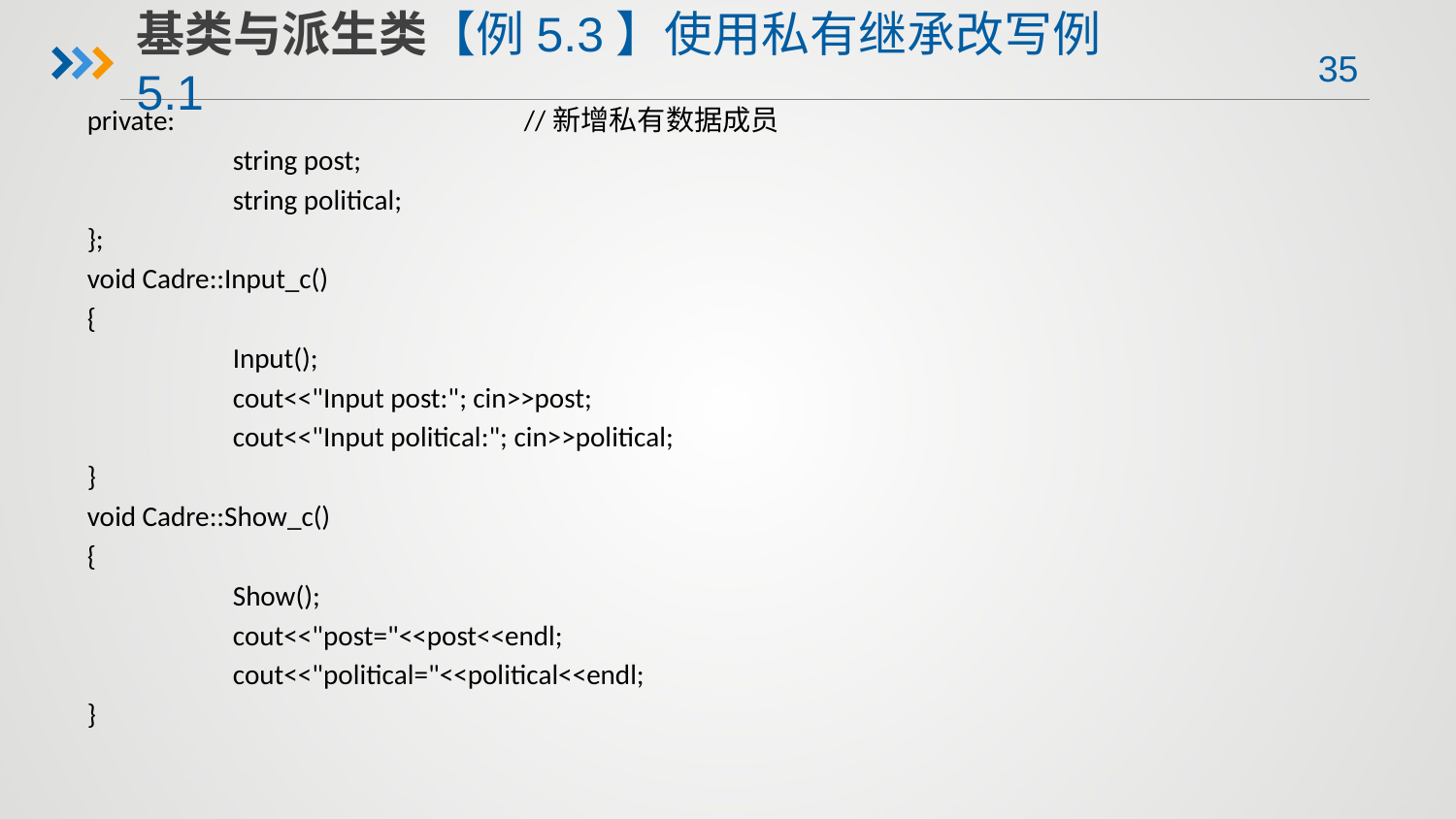

基类与派生类【例5.3】使用私有继承改写例5.1
private:                                       	//新增私有数据成员
	string post;
	string political;
};
void Cadre::Input_c()
{
	Input();
	cout<<"Input post:"; cin>>post;
	cout<<"Input political:"; cin>>political;
}
void Cadre::Show_c()
{
	Show();
	cout<<"post="<<post<<endl;
	cout<<"political="<<political<<endl;
}